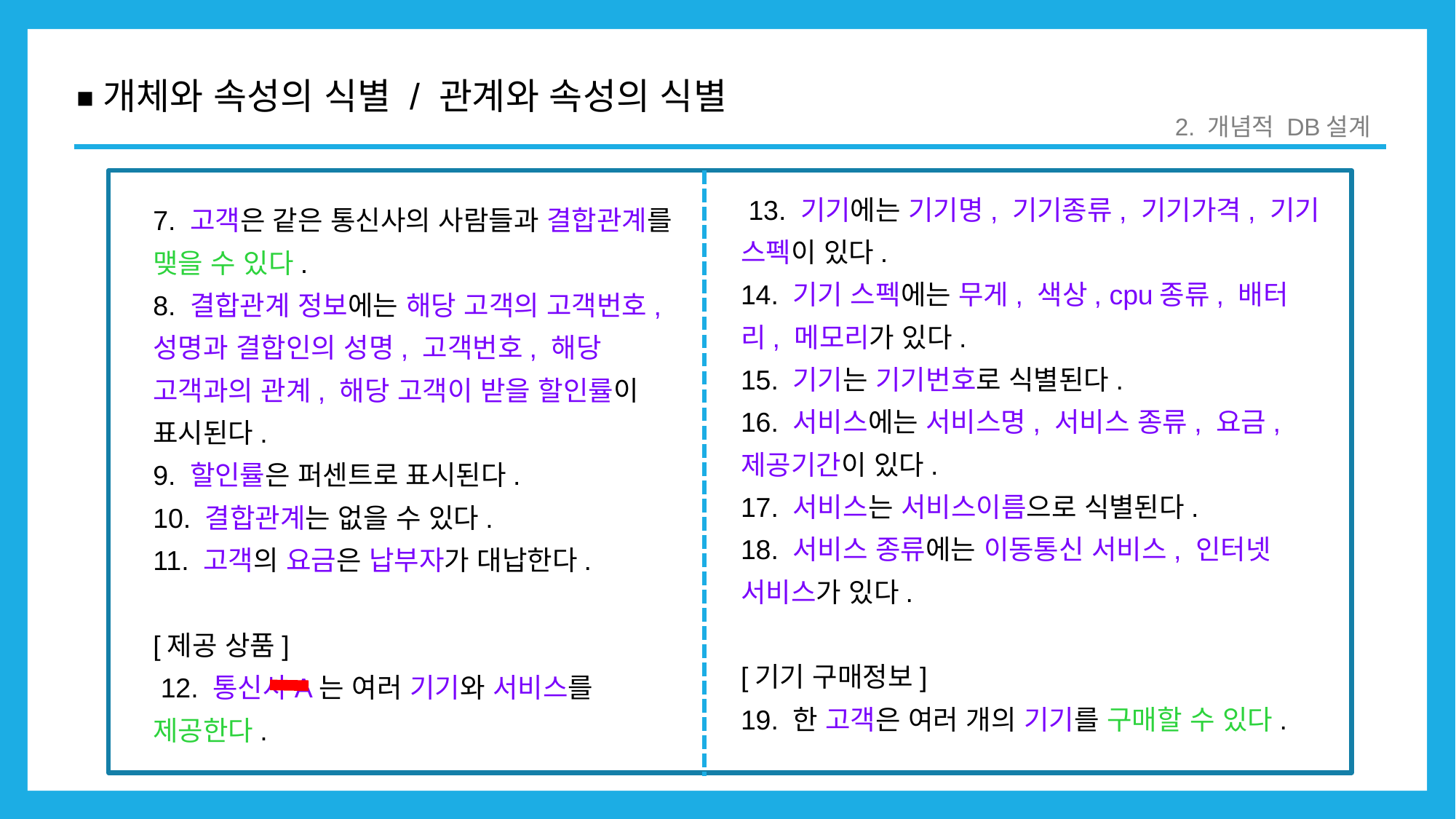

◾개체와 속성의 식별 / 관계와 속성의 식별
2. 개념적 DB설계

 13. 기기에는 기기명, 기기종류, 기기가격, 기기 스펙이 있다.
14. 기기 스펙에는 무게, 색상, cpu종류, 배터리, 메모리가 있다.
15. 기기는 기기번호로 식별된다.
16. 서비스에는 서비스명, 서비스 종류, 요금, 제공기간이 있다.
17. 서비스는 서비스이름으로 식별된다.
18. 서비스 종류에는 이동통신 서비스, 인터넷 서비스가 있다.

[기기 구매정보]
19. 한 고객은 여러 개의 기기를 구매할 수 있다.
7. 고객은 같은 통신사의 사람들과 결합관계를 맺을 수 있다.
8. 결합관계 정보에는 해당 고객의 고객번호, 성명과 결합인의 성명, 고객번호, 해당 고객과의 관계, 해당 고객이 받을 할인률이 표시된다.
9. 할인률은 퍼센트로 표시된다.
10. 결합관계는 없을 수 있다.
11. 고객의 요금은 납부자가 대납한다.

[제공 상품]
 12. 통신사A는 여러 기기와 서비스를 제공한다.